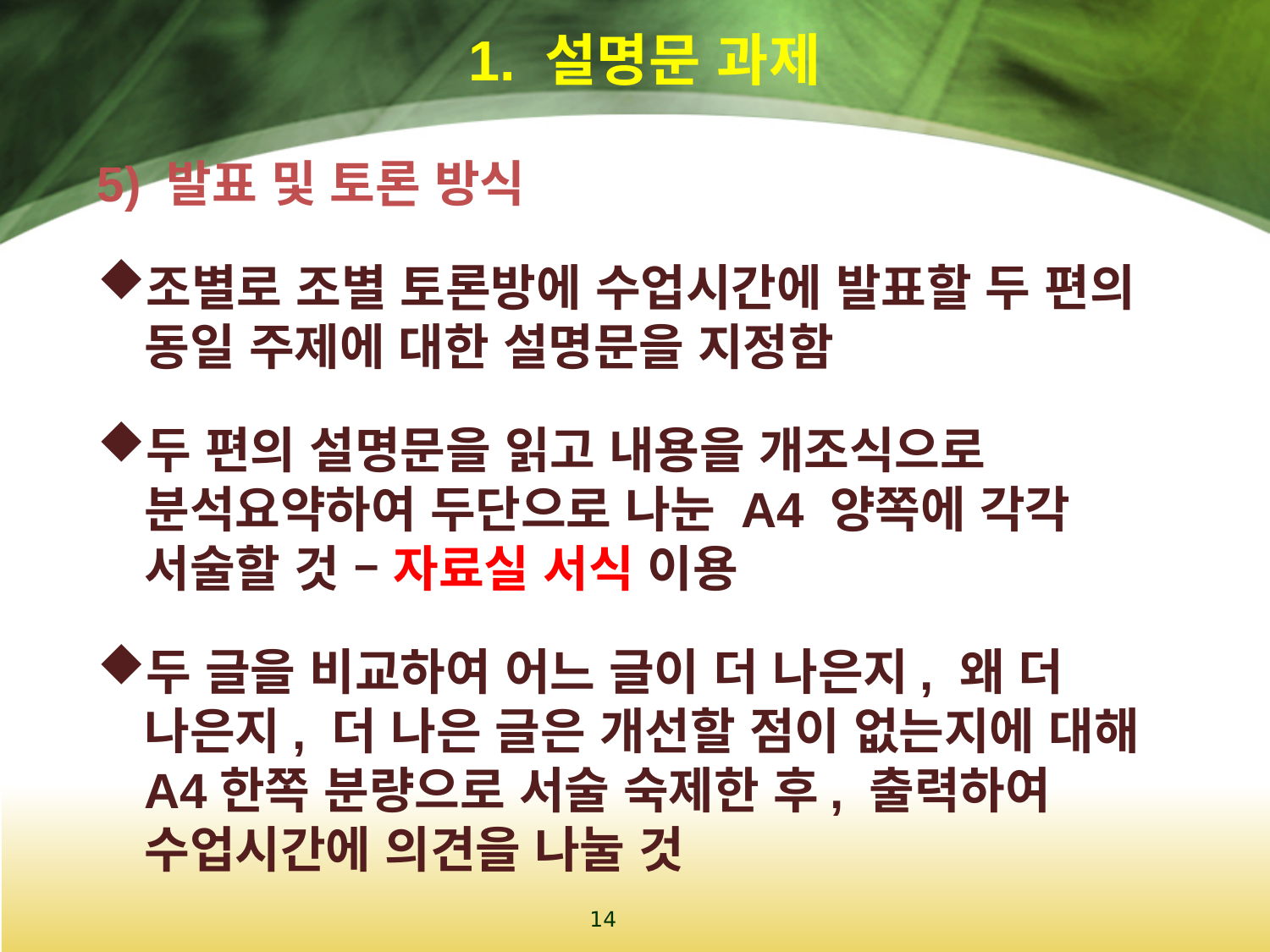

# 1. 설명문 과제
5) 발표 및 토론 방식

조별로 조별 토론방에 수업시간에 발표할 두 편의 동일 주제에 대한 설명문을 지정함

두 편의 설명문을 읽고 내용을 개조식으로 분석요약하여 두단으로 나눈 A4 양쪽에 각각 서술할 것 – 자료실 서식 이용

두 글을 비교하여 어느 글이 더 나은지, 왜 더 나은지, 더 나은 글은 개선할 점이 없는지에 대해  A4한쪽 분량으로 서술 숙제한 후, 출력하여 수업시간에 의견을 나눌 것

14